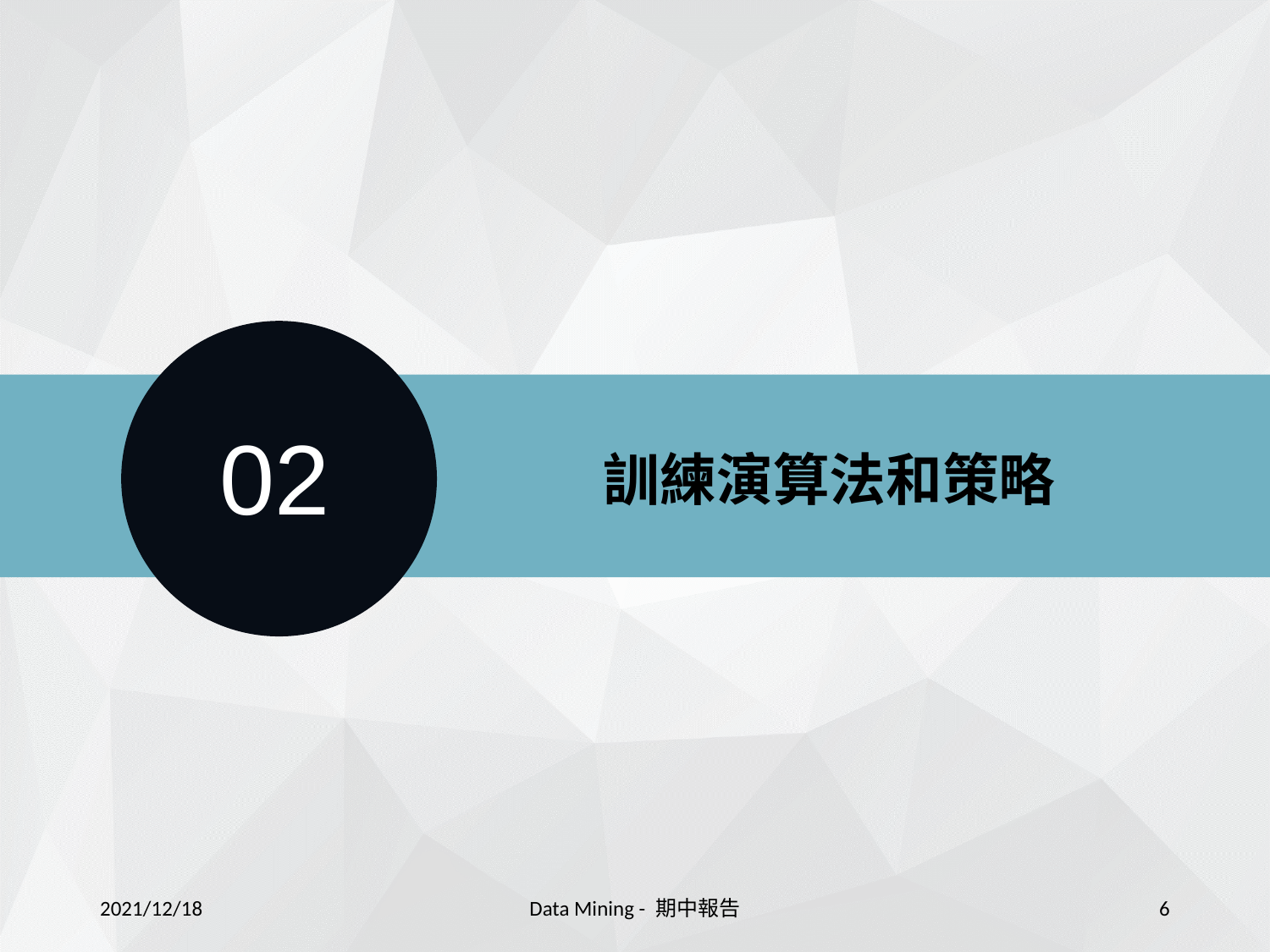

02
訓練演算法和策略
2021/12/18
Data Mining - 期中報告
6